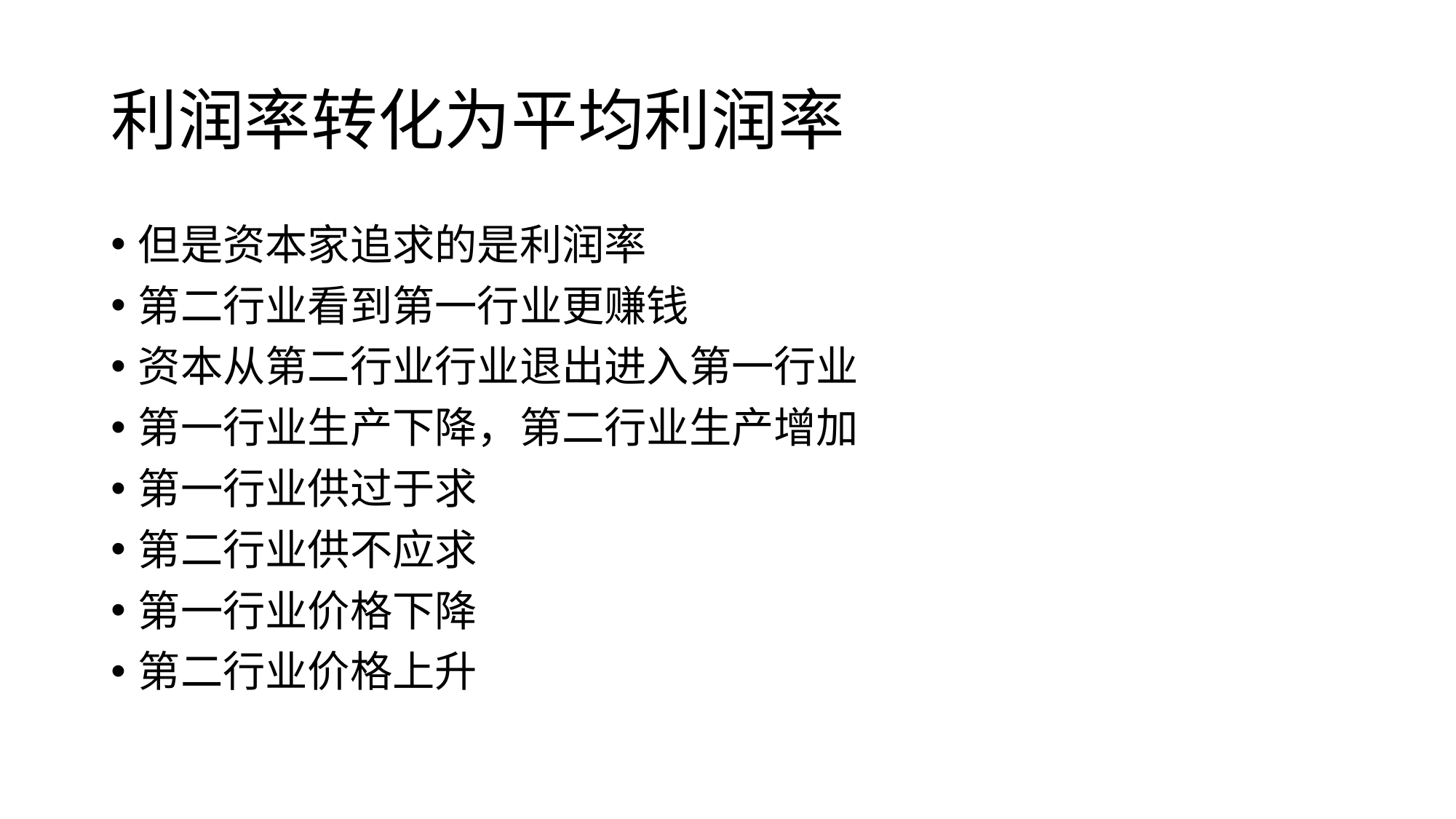

# 利润率转化为平均利润率
但是资本家追求的是利润率
第二行业看到第一行业更赚钱
资本从第二行业行业退出进入第一行业
第一行业生产下降，第二行业生产增加
第一行业供过于求
第二行业供不应求
第一行业价格下降
第二行业价格上升